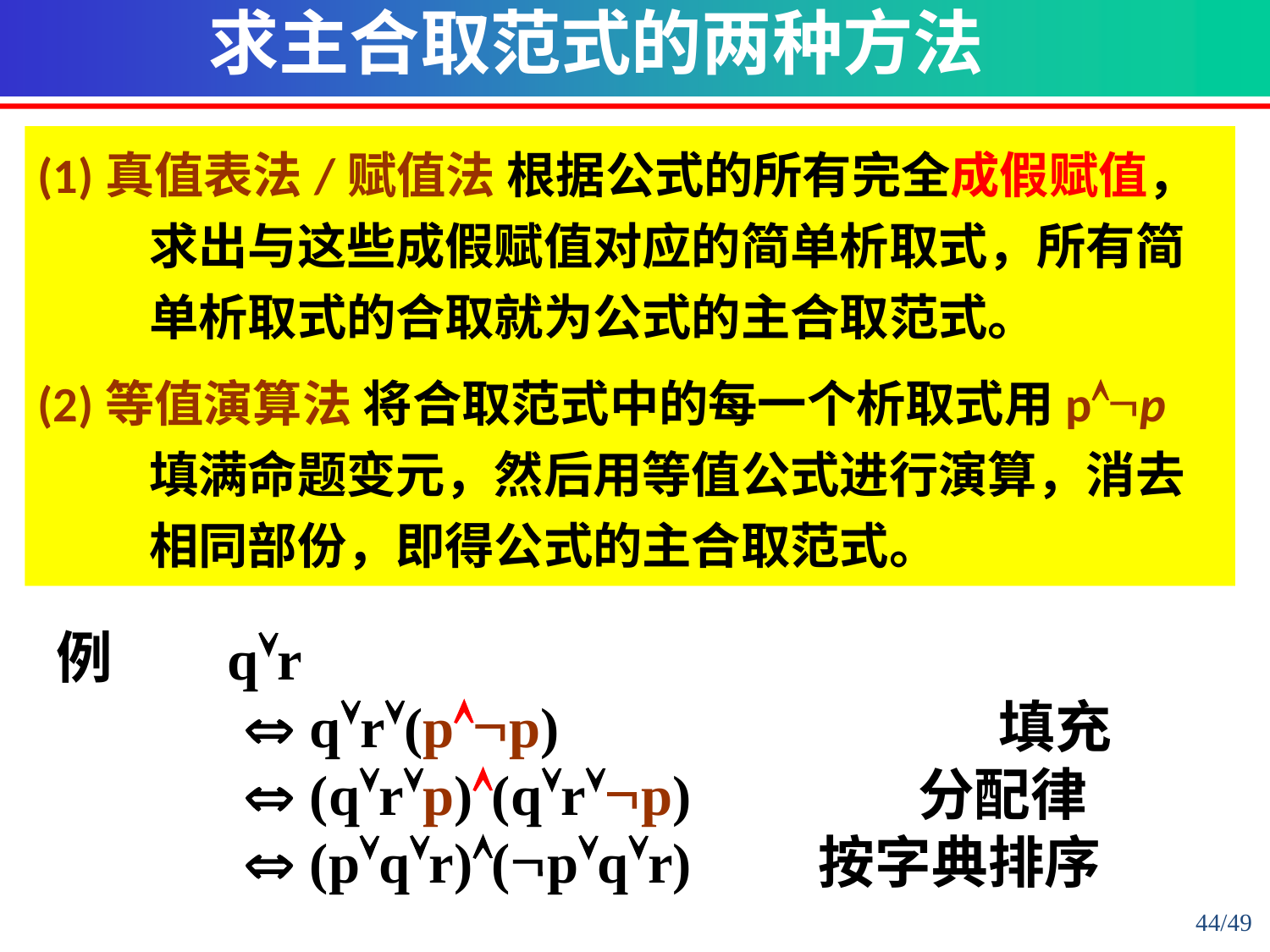

求主合取范式的两种方法
(1)真值表法/赋值法 根据公式的所有完全成假赋值，求出与这些成假赋值对应的简单析取式，所有简单析取式的合取就为公式的主合取范式。
(2)等值演算法 将合取范式中的每一个析取式用p∧¬p填满命题变元，然后用等值公式进行演算，消去相同部份，即得公式的主合取范式。
例
q∨r
 ⇔ q∨r∨(p∧¬p)                              填充
 ⇔ (q∨r∨p)∧(q∨r∨¬p)               分配律
 ⇔ (p∨q∨r)∧(¬p∨q∨r)        按字典排序
44/49